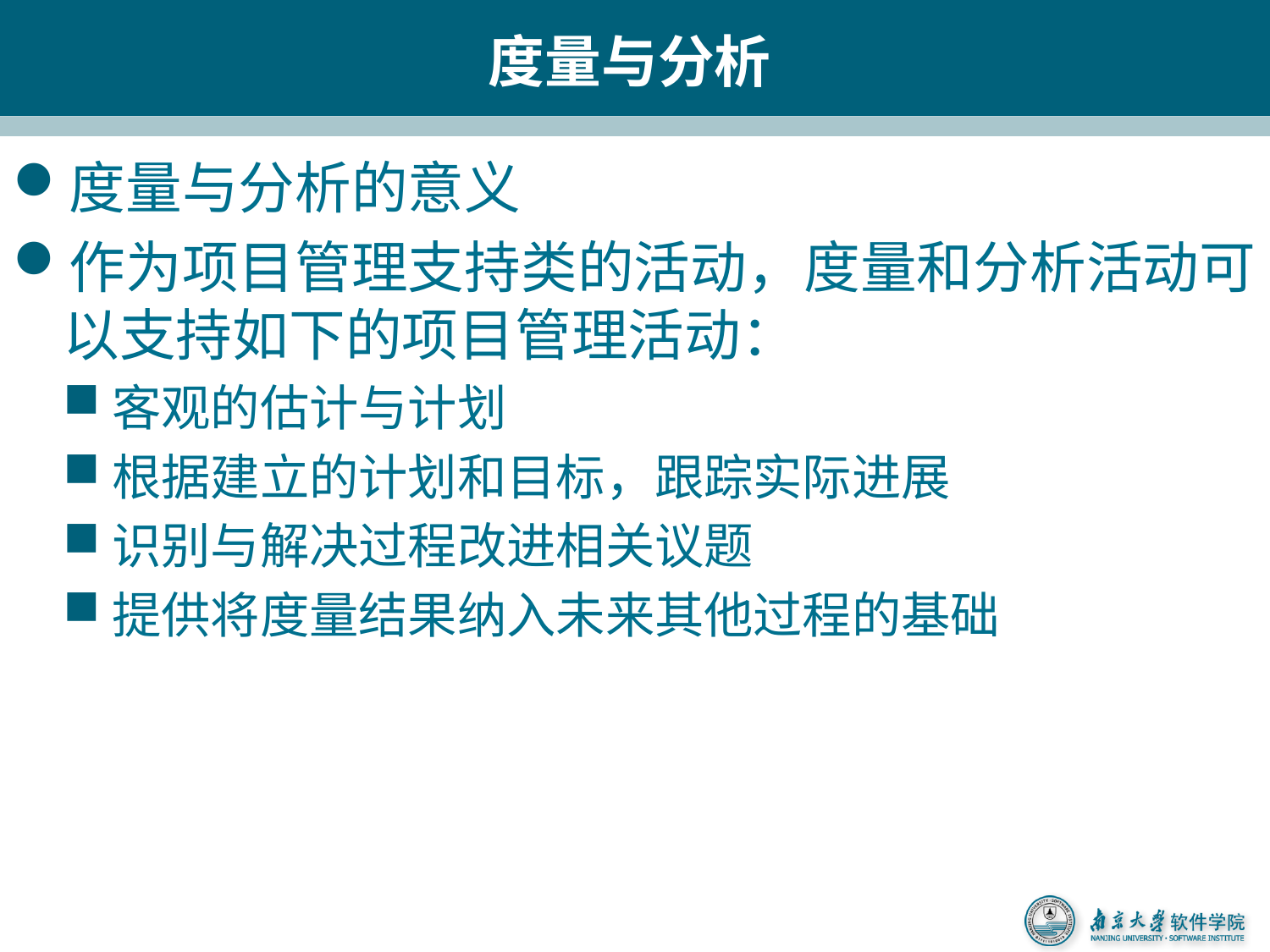

# 度量与分析
度量与分析的意义
作为项目管理支持类的活动，度量和分析活动可以支持如下的项目管理活动：
客观的估计与计划
根据建立的计划和目标，跟踪实际进展
识别与解决过程改进相关议题
提供将度量结果纳入未来其他过程的基础